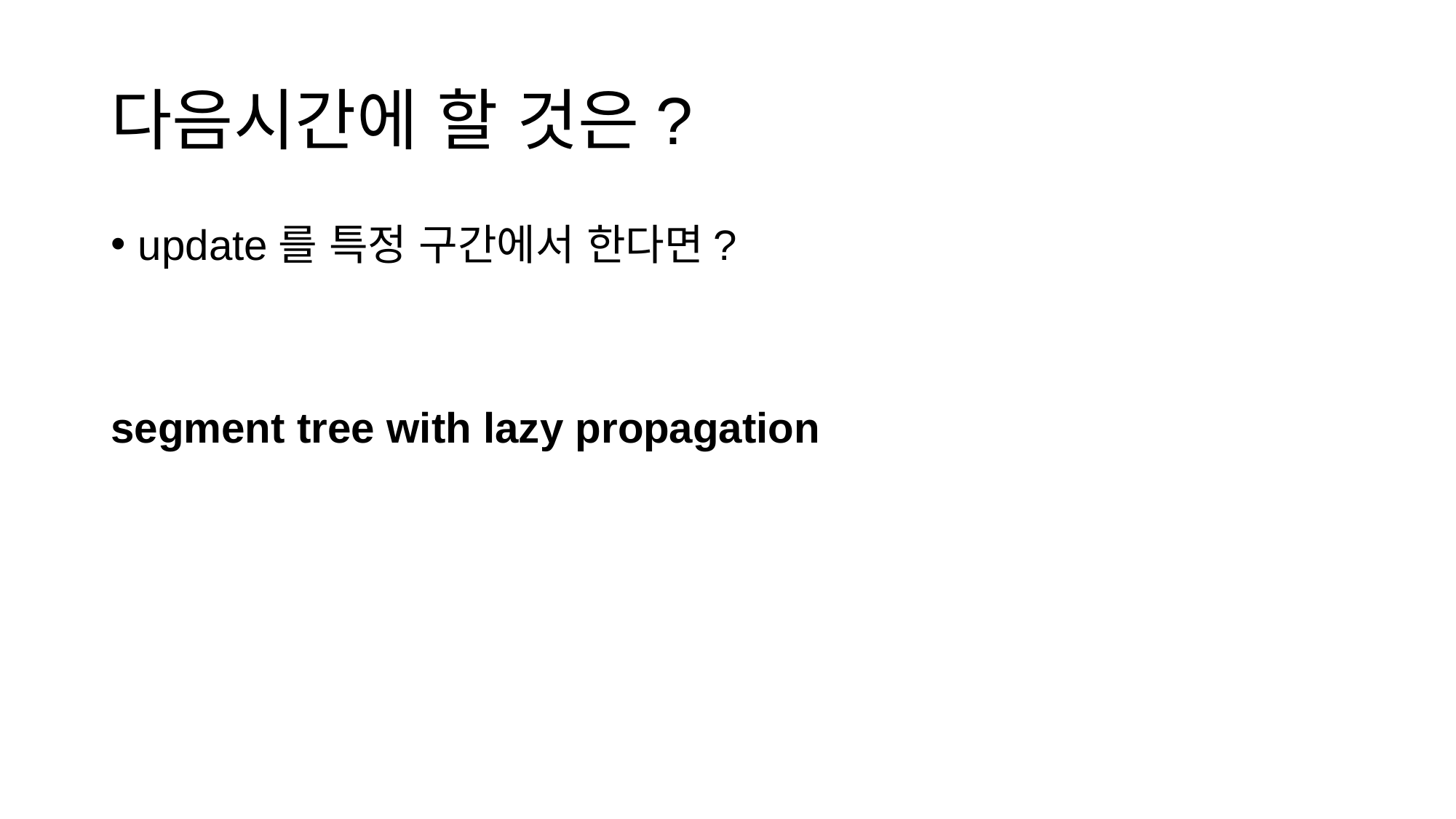

# 다음시간에 할 것은?
update를 특정 구간에서 한다면?

segment tree with lazy propagation